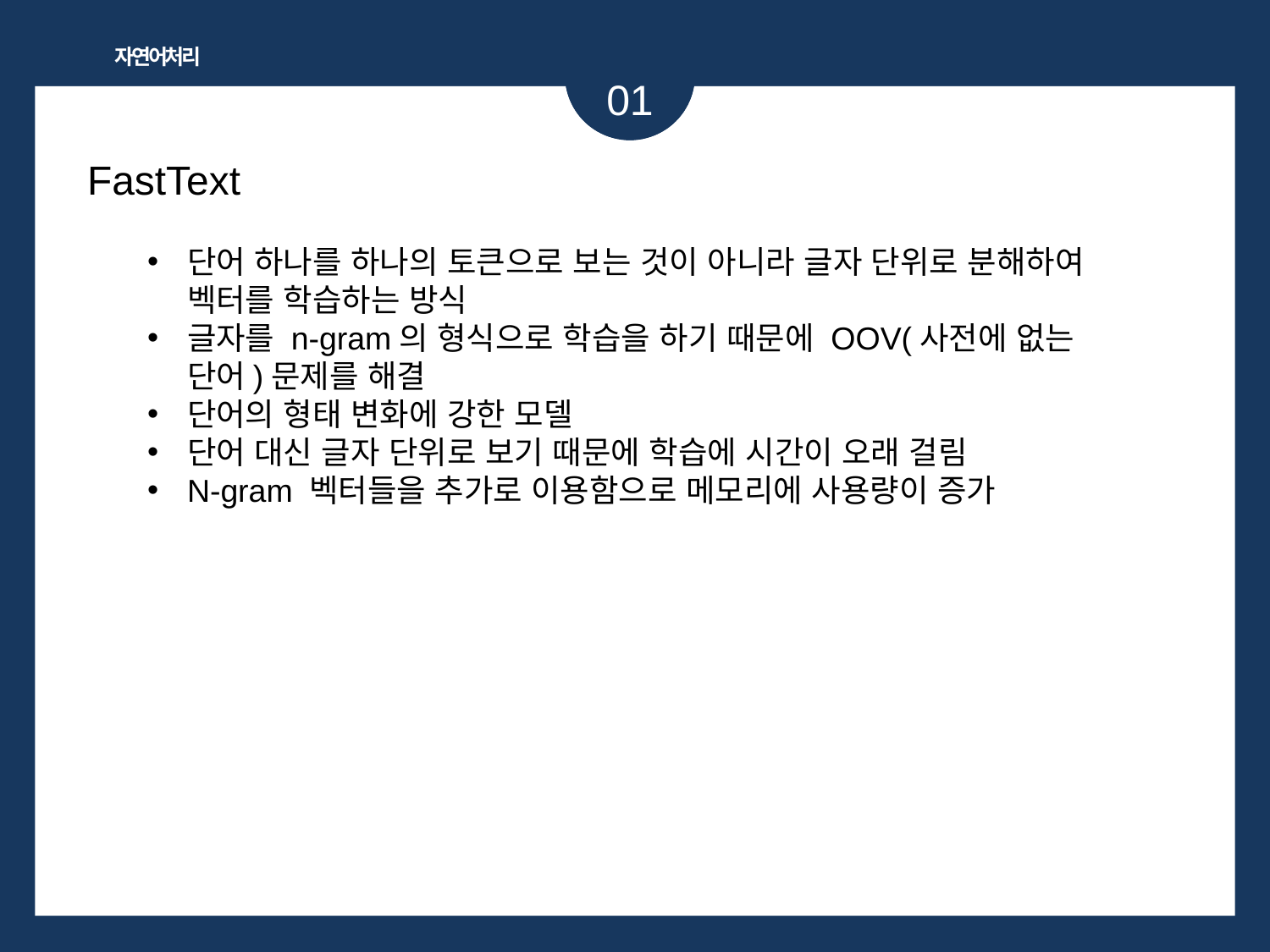

자연어처리
01
FastText
단어 하나를 하나의 토큰으로 보는 것이 아니라 글자 단위로 분해하여 벡터를 학습하는 방식
글자를 n-gram의 형식으로 학습을 하기 때문에 OOV(사전에 없는 단어)문제를 해결
단어의 형태 변화에 강한 모델
단어 대신 글자 단위로 보기 때문에 학습에 시간이 오래 걸림
N-gram 벡터들을 추가로 이용함으로 메모리에 사용량이 증가